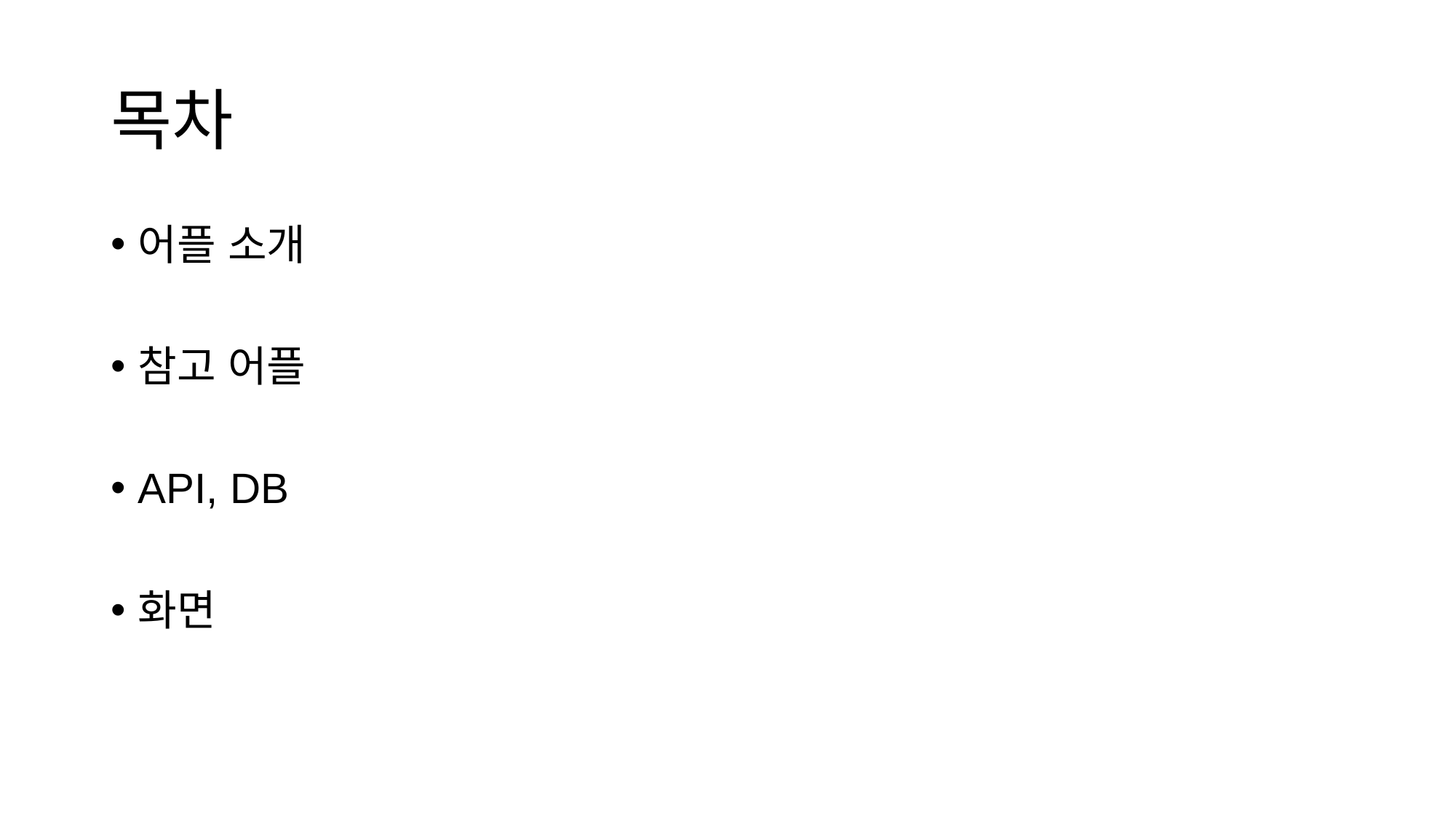

# 목차
어플 소개

참고 어플

API, DB

화면